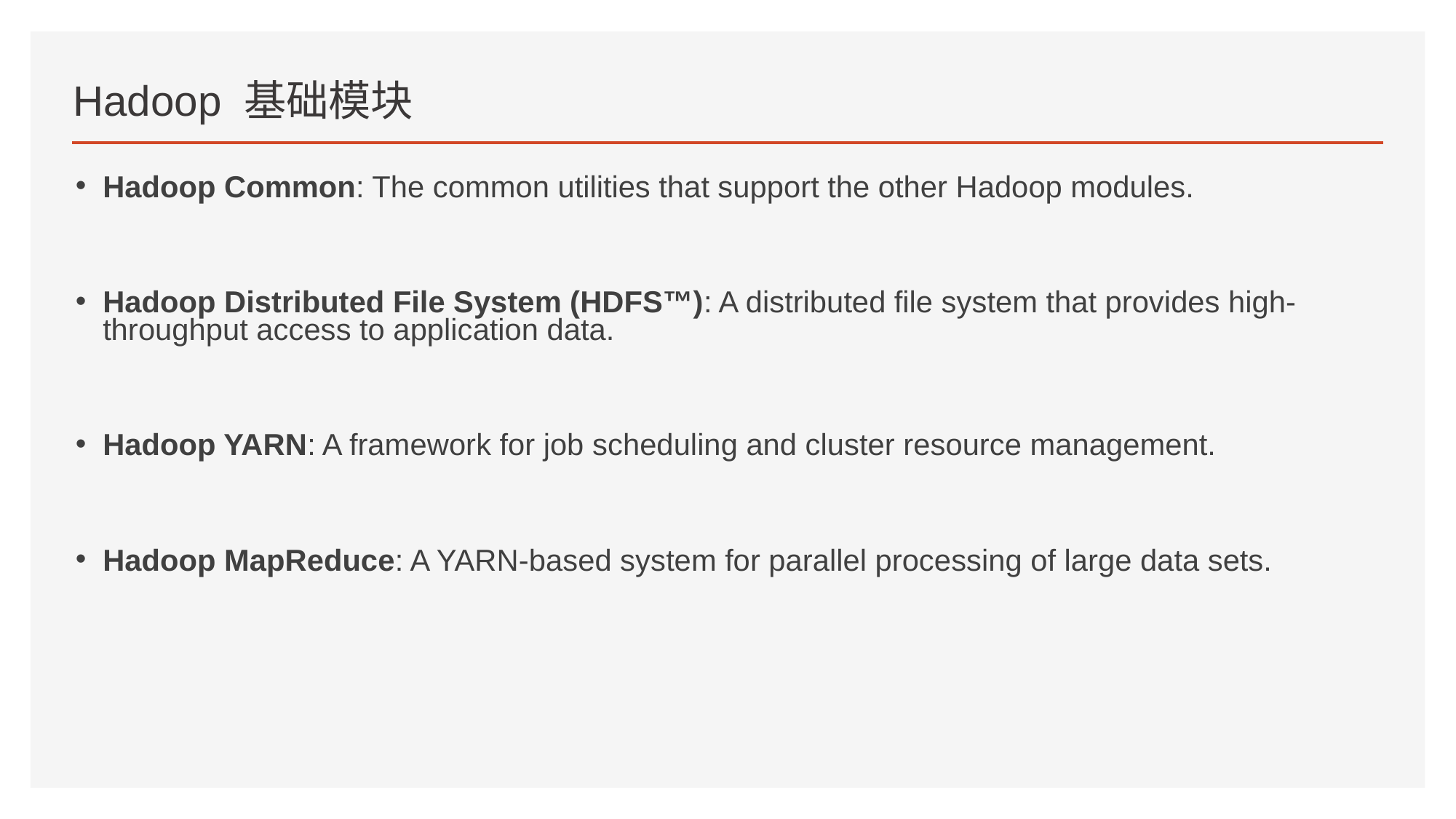

# Hadoop 基础模块
Hadoop Common: The common utilities that support the other Hadoop modules.

Hadoop Distributed File System (HDFS™): A distributed file system that provides high-throughput access to application data.

Hadoop YARN: A framework for job scheduling and cluster resource management.

Hadoop MapReduce: A YARN-based system for parallel processing of large data sets.